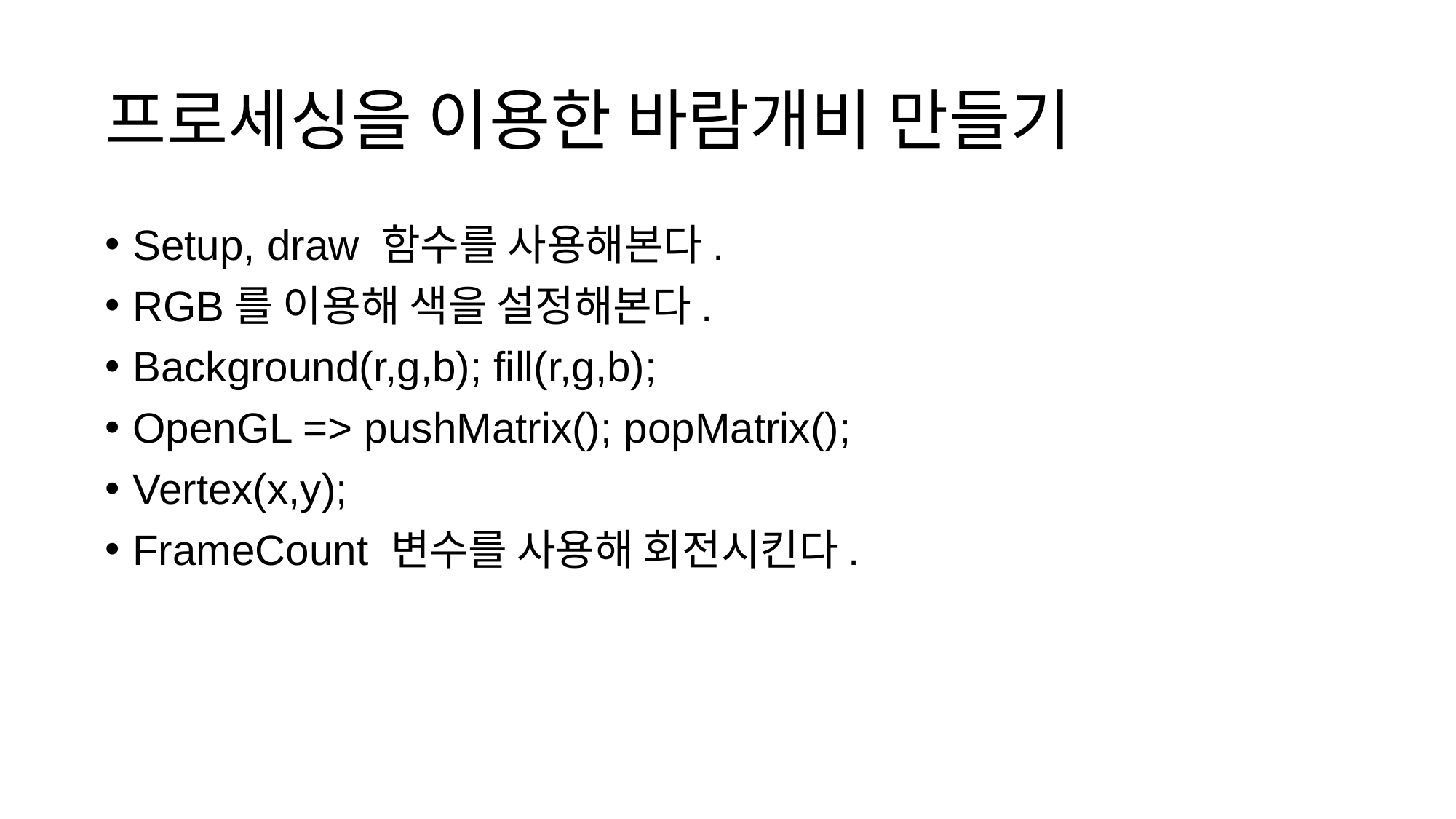

# 프로세싱을 이용한 바람개비 만들기
Setup, draw 함수를 사용해본다.
RGB를 이용해 색을 설정해본다.
Background(r,g,b); fill(r,g,b);
OpenGL => pushMatrix(); popMatrix();
Vertex(x,y);
FrameCount 변수를 사용해 회전시킨다.